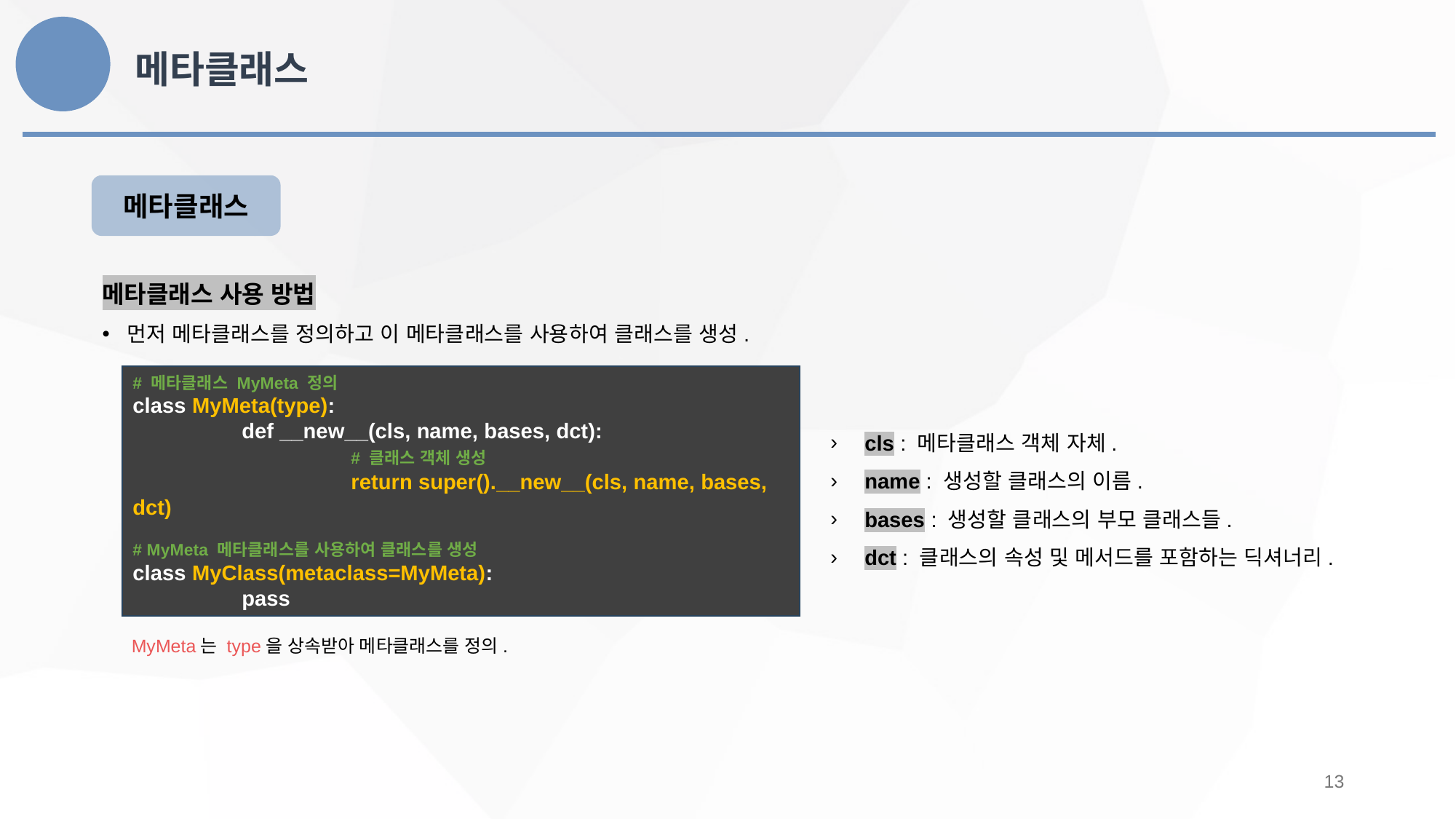

메타클래스
메타클래스
메타클래스 사용 방법
  먼저 메타클래스를 정의하고 이 메타클래스를 사용하여 클래스를 생성.
# 메타클래스 MyMeta 정의
class MyMeta(type):
	def __new__(cls, name, bases, dct): 				# 클래스 객체 생성
		return super().__new__(cls, name, bases, dct)

# MyMeta 메타클래스를 사용하여 클래스를 생성
class MyClass(metaclass=MyMeta):
	pass
cls : 메타클래스 객체 자체.
name : 생성할 클래스의 이름.
bases : 생성할 클래스의 부모 클래스들.
dct : 클래스의 속성 및 메서드를 포함하는 딕셔너리.
MyMeta는 type을 상속받아 메타클래스를 정의.
13